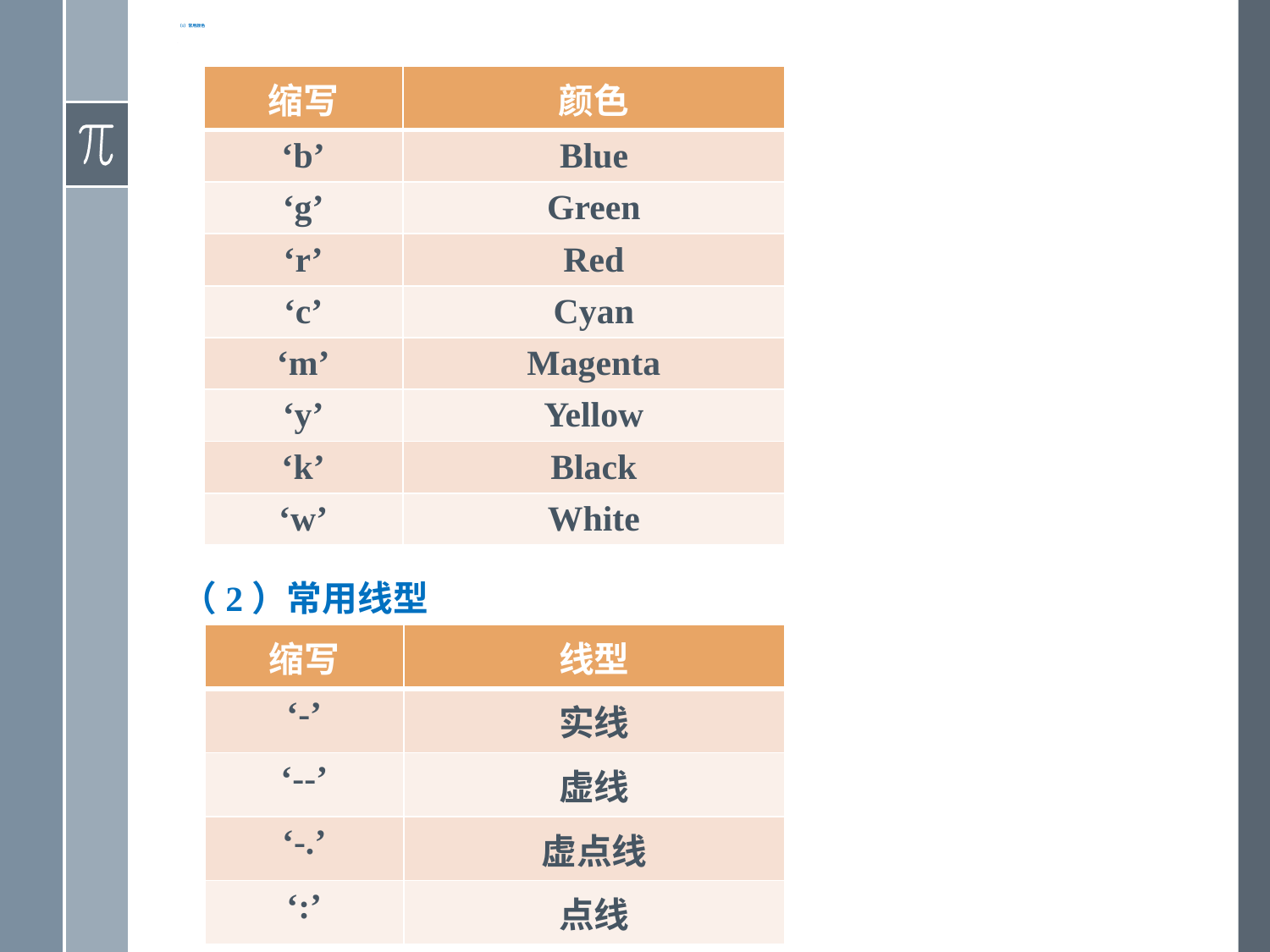

（1）常用颜色

-

| 缩写 | 颜色 |
| --- | --- |
| ‘b’ | Blue |
| ‘g’ | Green |
| ‘r’ | Red |
| ‘c’ | Cyan |
| ‘m’ | Magenta |
| ‘y’ | Yellow |
| ‘k’ | Black |
| ‘w’ | White |
（2）常用线型

| 缩写 | 线型 |
| --- | --- |
| ‘-’ | 实线 |
| ‘--’ | 虚线 |
| ‘-.’ | 虚点线 |
| ‘:’ | 点线 |